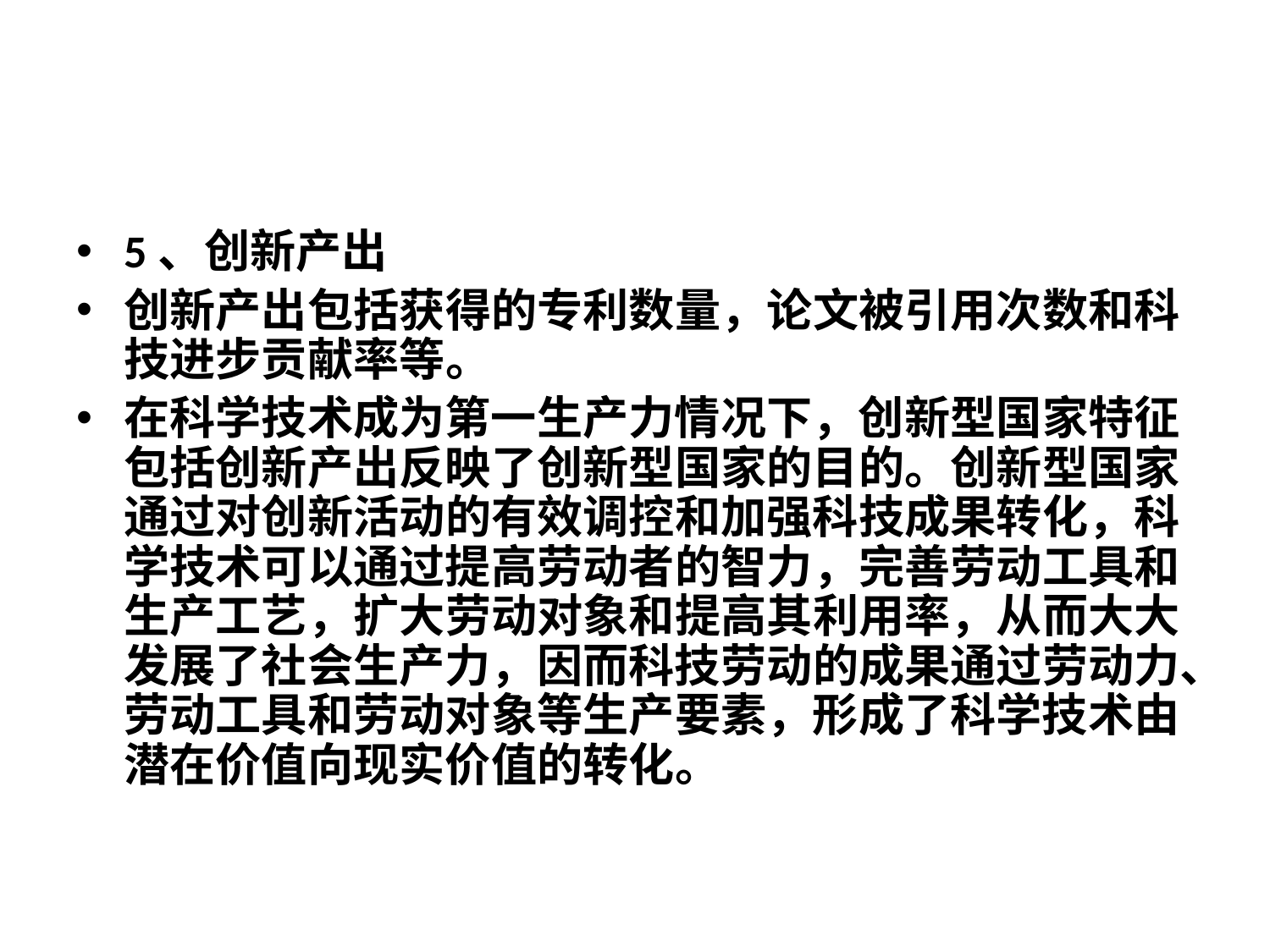

#
5、创新产出
创新产出包括获得的专利数量，论文被引用次数和科技进步贡献率等。
在科学技术成为第一生产力情况下，创新型国家特征包括创新产出反映了创新型国家的目的。创新型国家通过对创新活动的有效调控和加强科技成果转化，科学技术可以通过提高劳动者的智力，完善劳动工具和生产工艺，扩大劳动对象和提高其利用率，从而大大发展了社会生产力，因而科技劳动的成果通过劳动力、劳动工具和劳动对象等生产要素，形成了科学技术由潜在价值向现实价值的转化。